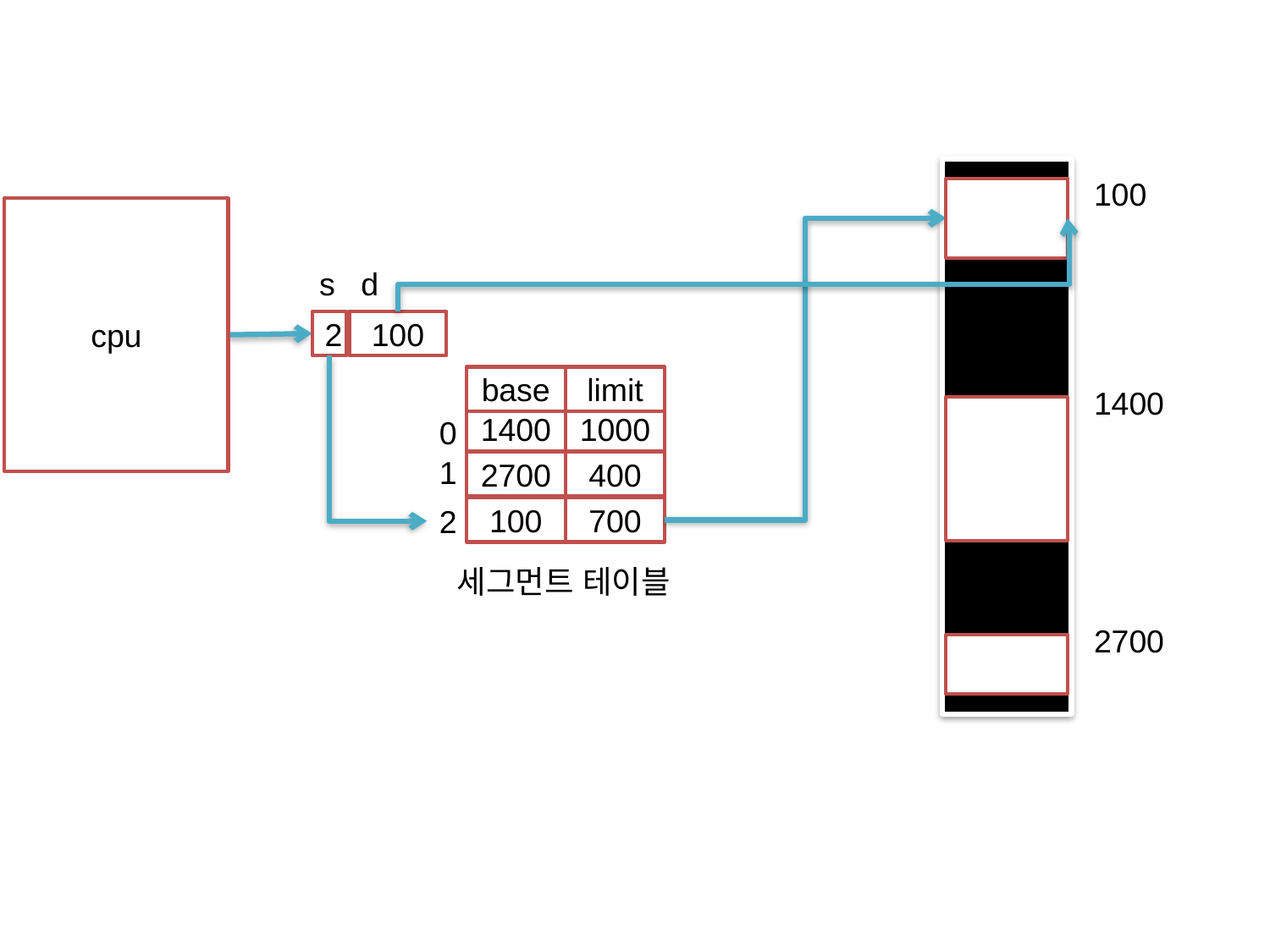

100

cpu
s
d
2
100
base
limit
1400

0
1400
1000
1
2700
400
2
100
700
세그먼트 테이블
2700